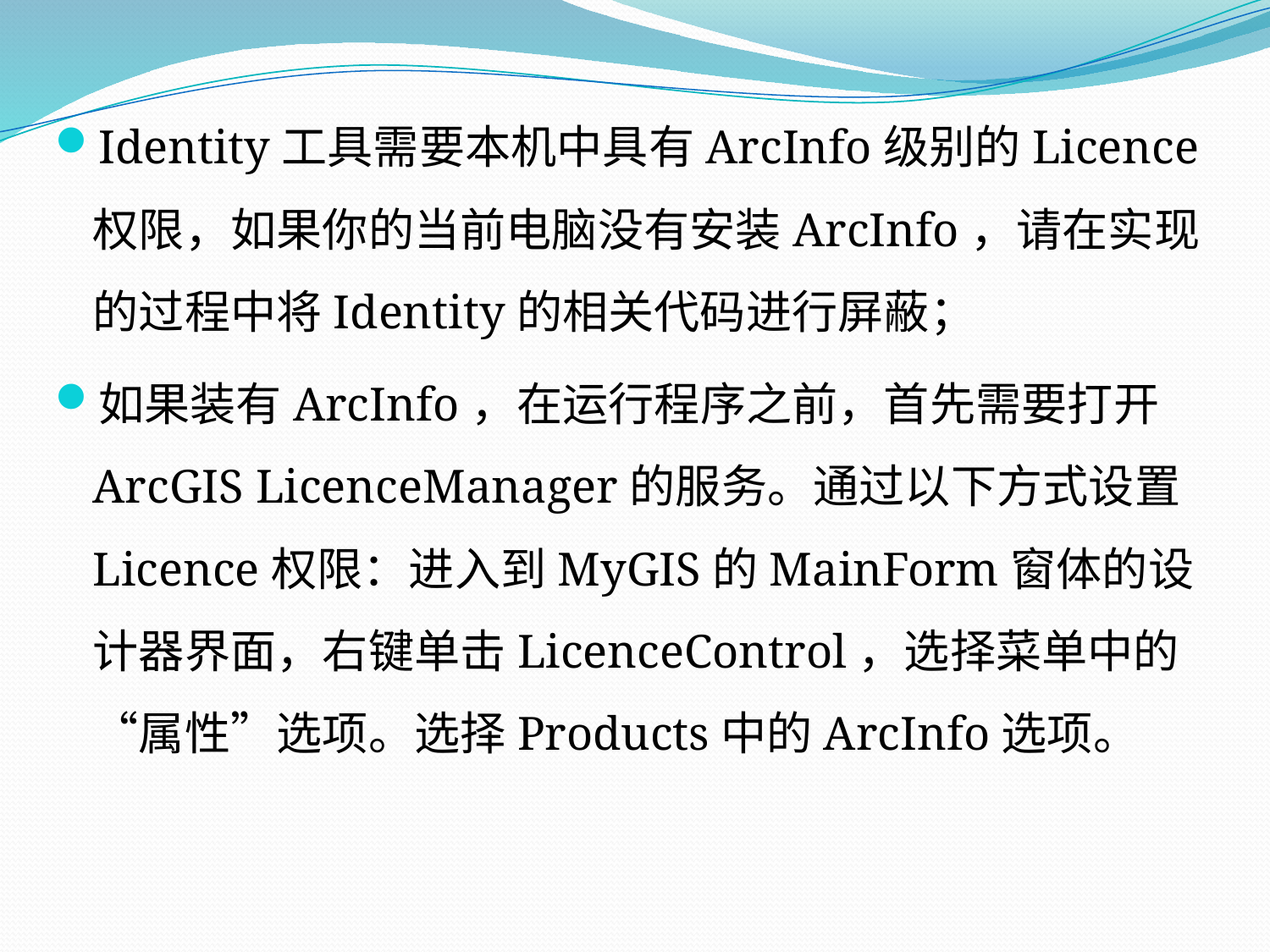

Identity工具需要本机中具有ArcInfo级别的Licence权限，如果你的当前电脑没有安装ArcInfo，请在实现的过程中将Identity的相关代码进行屏蔽；
如果装有ArcInfo，在运行程序之前，首先需要打开ArcGIS LicenceManager的服务。通过以下方式设置Licence权限：进入到MyGIS的MainForm窗体的设计器界面，右键单击LicenceControl，选择菜单中的“属性”选项。选择Products中的ArcInfo选项。